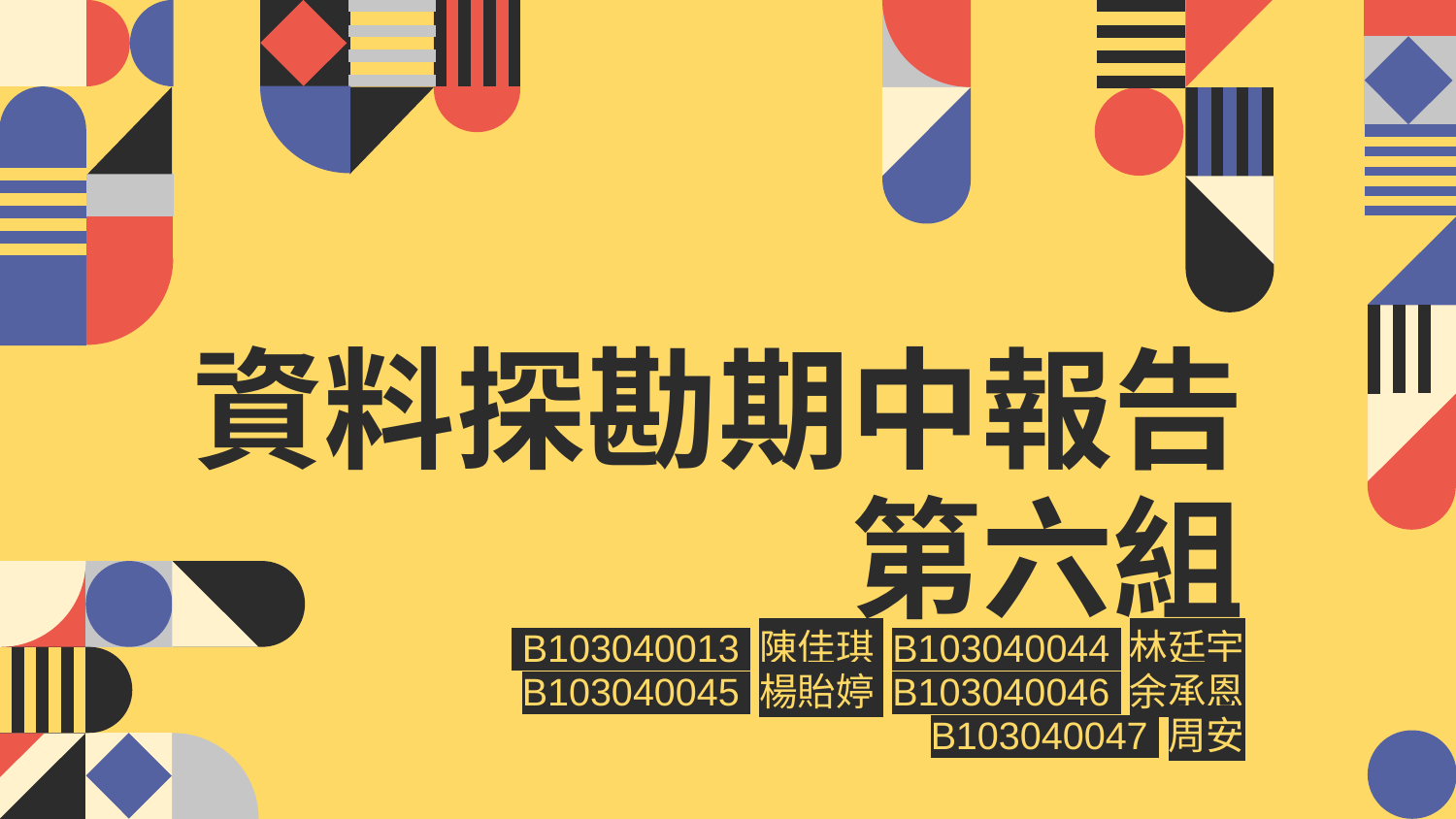

# 資料探勘期中報告第六組
 B103040013 陳佳琪 B103040044 林廷宇 B103040045 楊貽婷 B103040046 余承恩 B103040047 周安